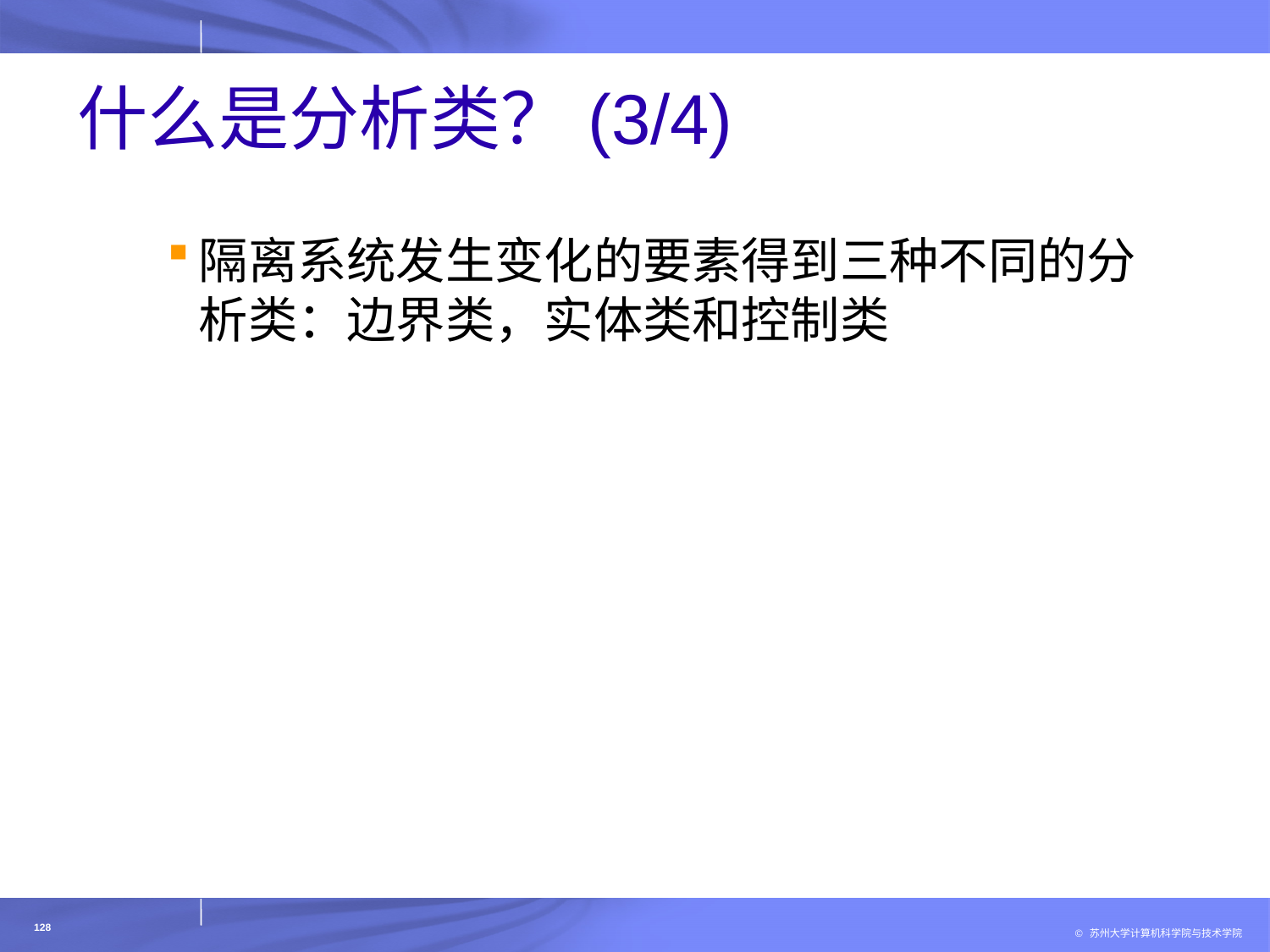

# 什么是分析类？(3/4)
隔离系统发生变化的要素得到三种不同的分析类：边界类，实体类和控制类

128